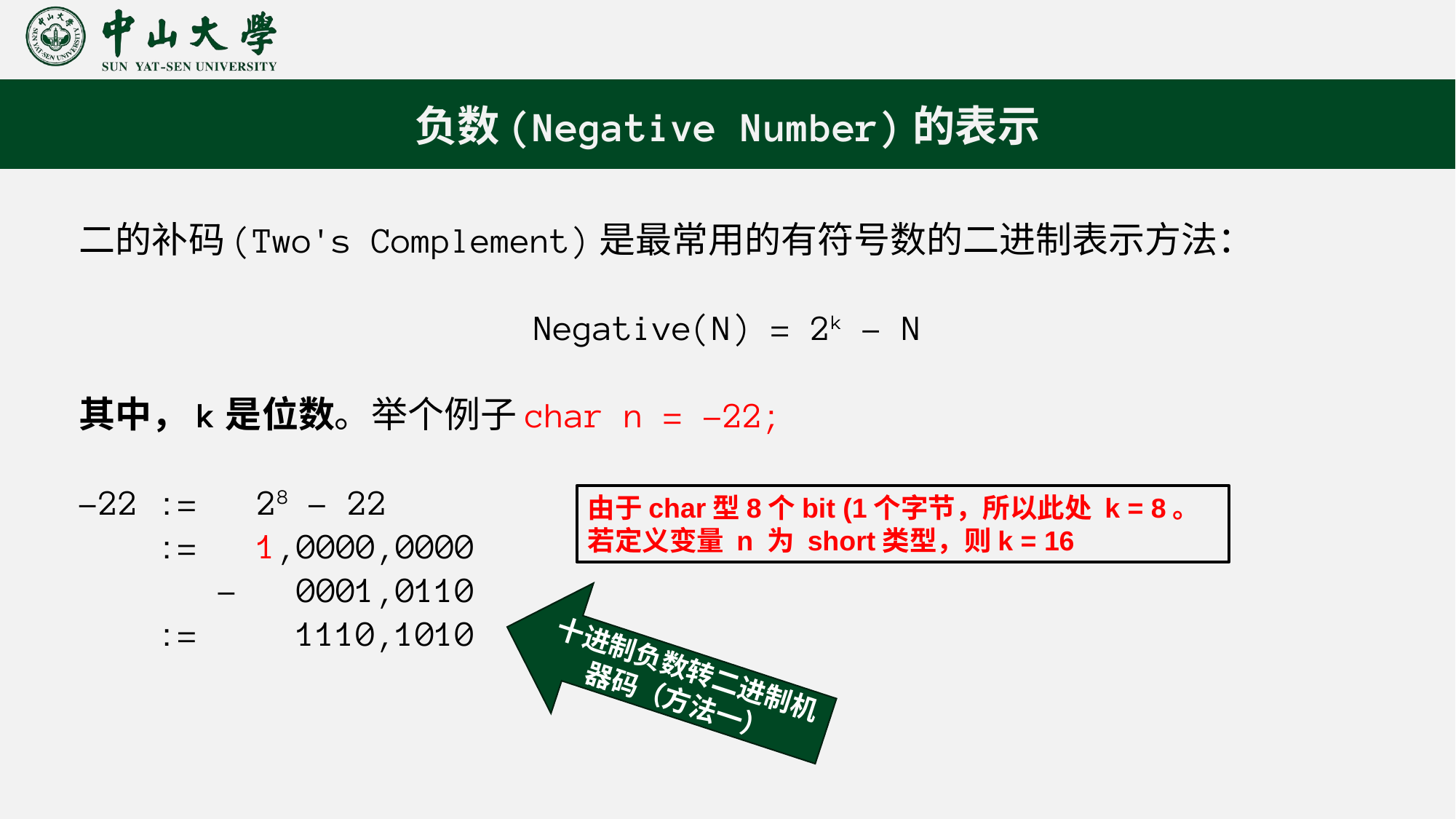

负数(Negative Number)的表示
二的补码(Two's Complement)是最常用的有符号数的二进制表示方法：

Negative(N) = 2k - N

其中，k是位数。举个例子char n = -22;

-22 :=   28 - 22
    :=   1,0000,0000
       -   0001,0110
    :=     1110,1010
由于char型8个bit (1个字节，所以此处 k = 8。若定义变量 n 为 short类型，则k = 16
十进制负数转二进制机器码（方法一）